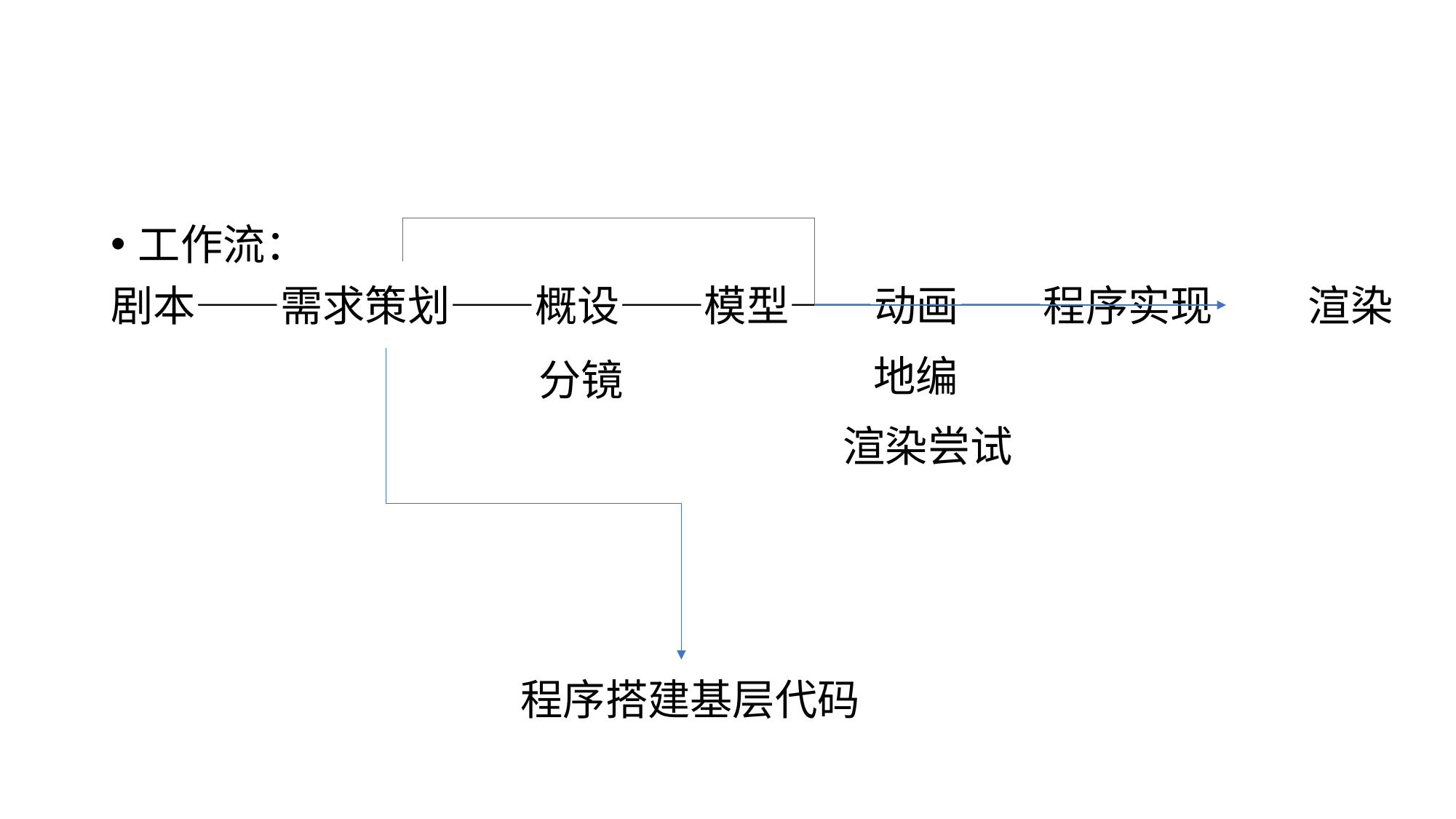

工作流：
剧本——需求策划——概设——模型——动画——程序实现
渲染
地编
分镜
渲染尝试
程序搭建基层代码